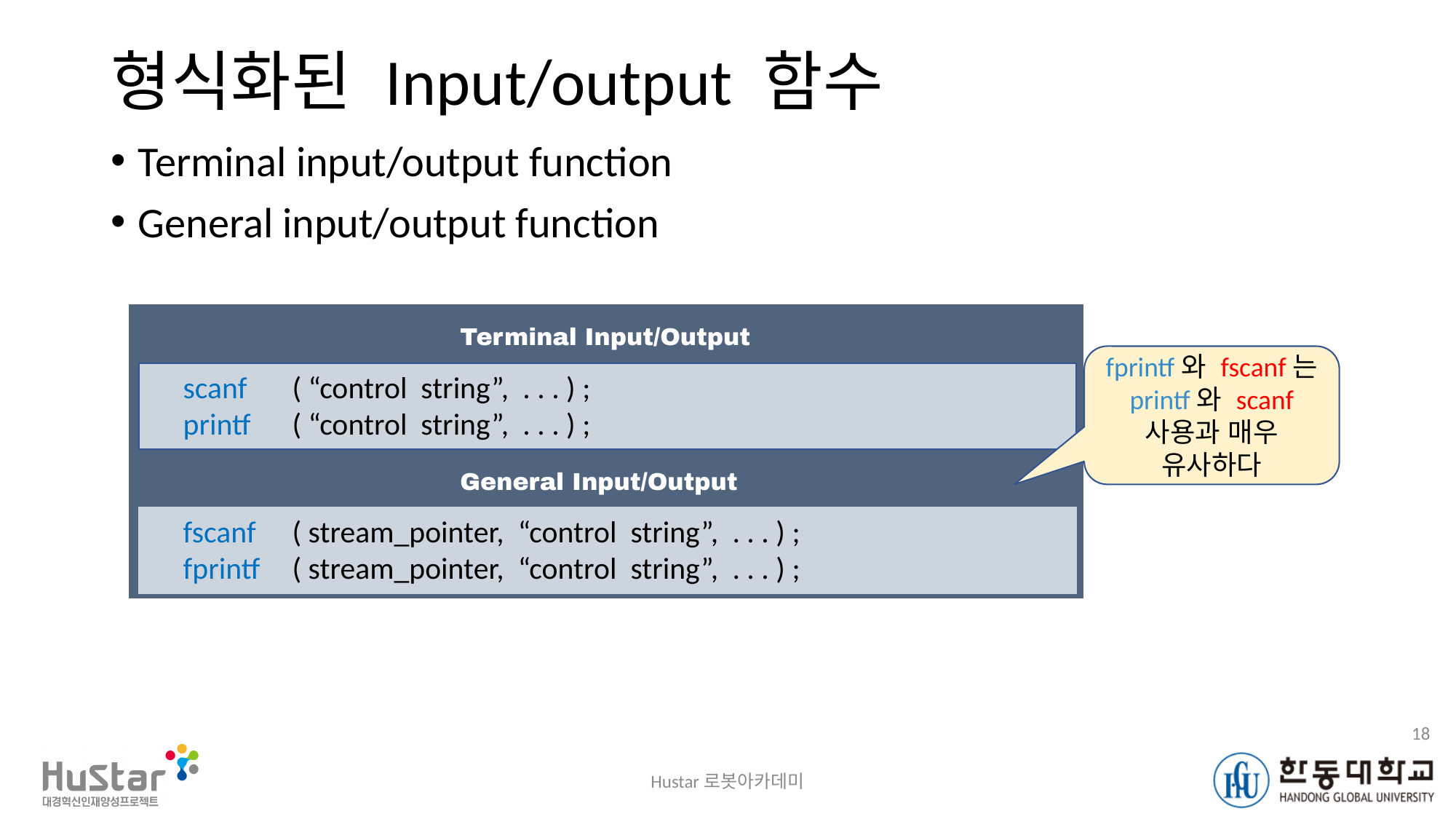

# 형식화된 Input/output 함수
Terminal input/output function
General input/output function

Terminal Input/Output
fprintf와 fscanf는 printf와 scanf 사용과 매우 유사하다

scanf	( “control  string”,  . . . ) ;
printf	( “control  string”,  . . . ) ;

General Input/Output
fscanf	( stream_pointer,  “control  string”,  . . . ) ;
fprintf	( stream_pointer,  “control  string”,  . . . ) ;

18
Hustar로봇아카데미